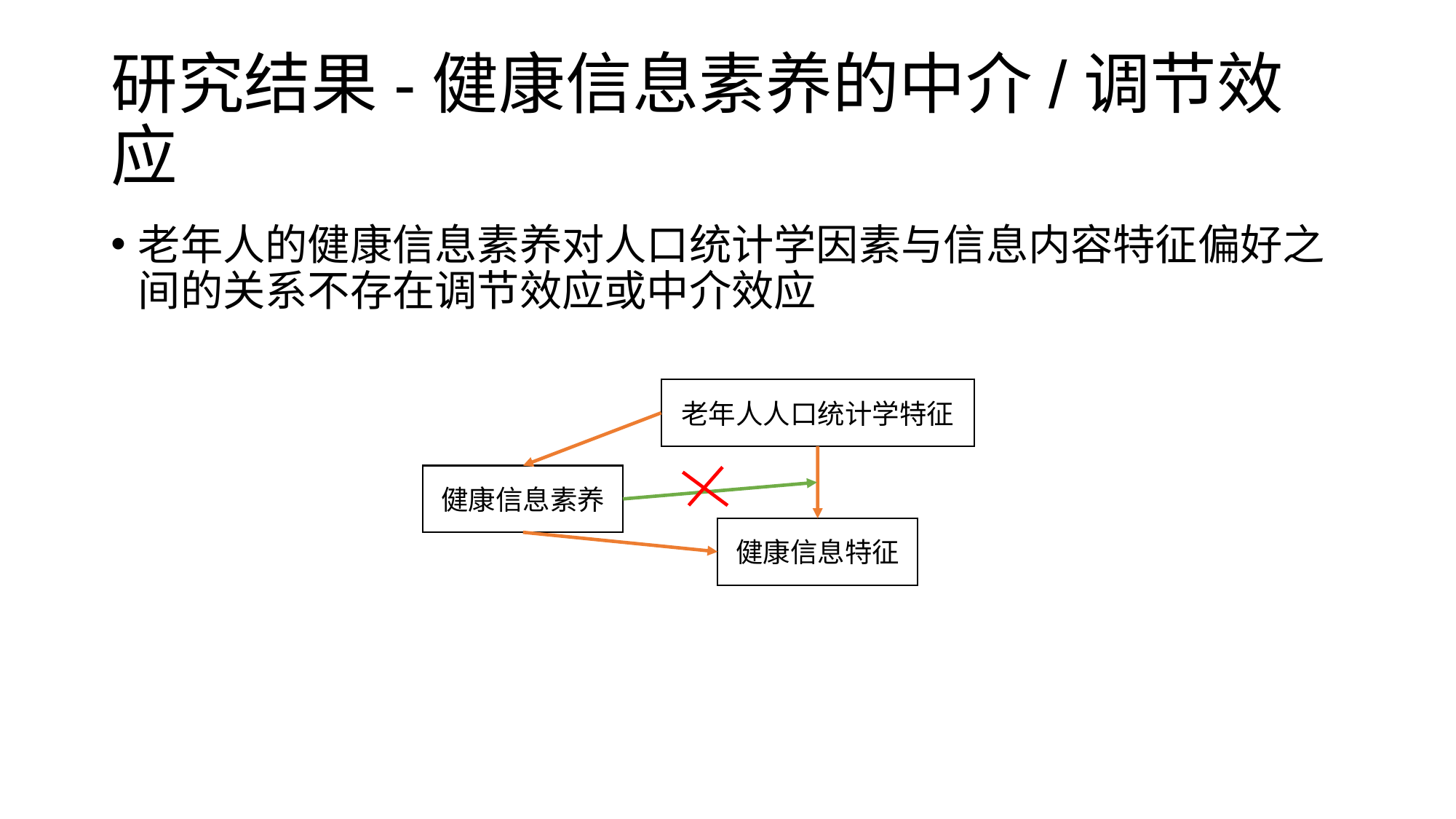

# 研究结果-健康信息素养的中介/调节效应
老年人的健康信息素养对人口统计学因素与信息内容特征偏好之间的关系不存在调节效应或中介效应
老年人人口统计学特征
健康信息素养
健康信息特征